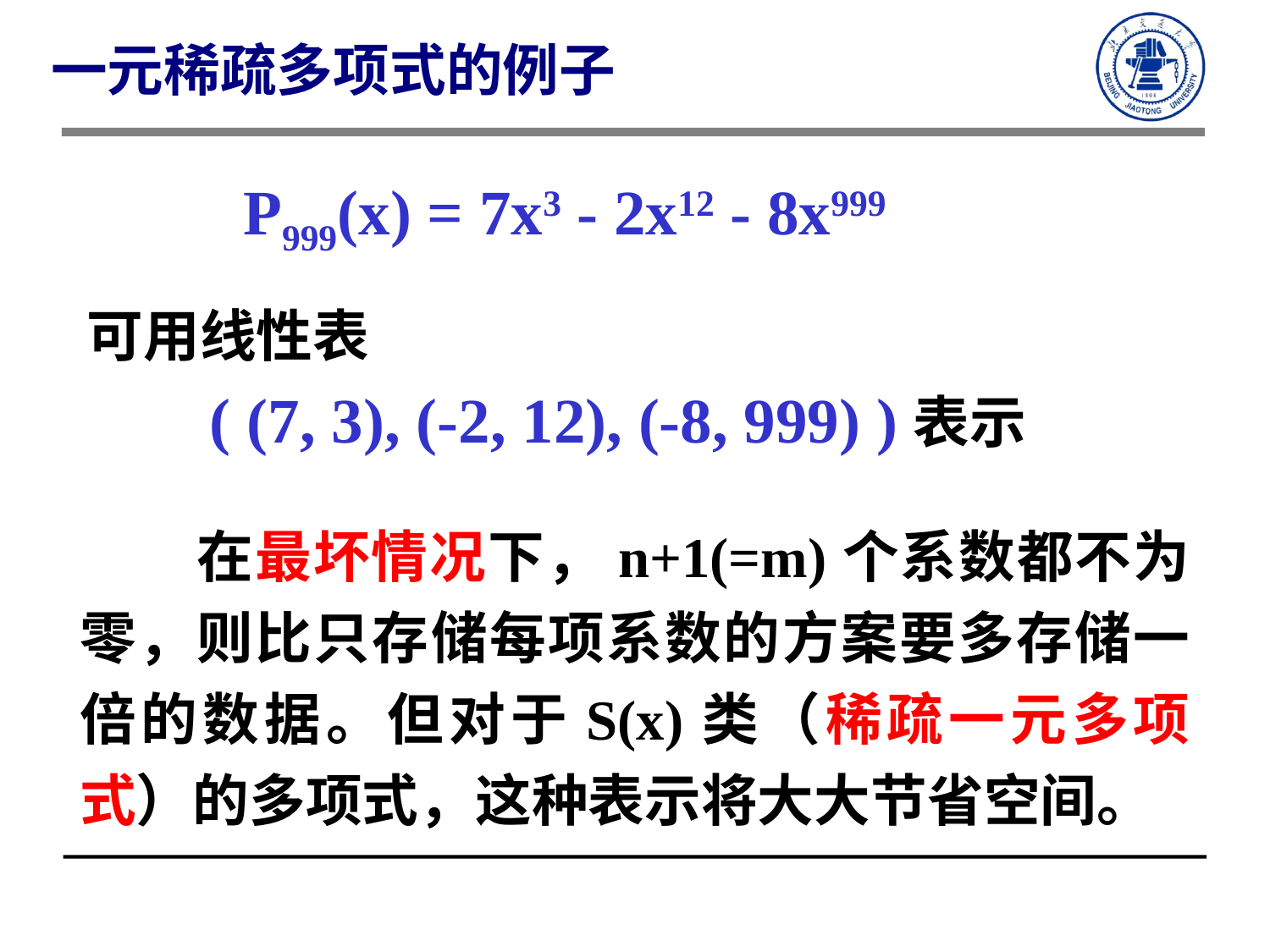

一元稀疏多项式的例子
 P999(x) = 7x3 - 2x12 - 8x999
可用线性表
       ( (7, 3), (-2, 12), (-8, 999) )表示
        在最坏情况下，n+1(=m)个系数都不为零，则比只存储每项系数的方案要多存储一倍的数据。但对于S(x)类（稀疏一元多项式）的多项式，这种表示将大大节省空间。